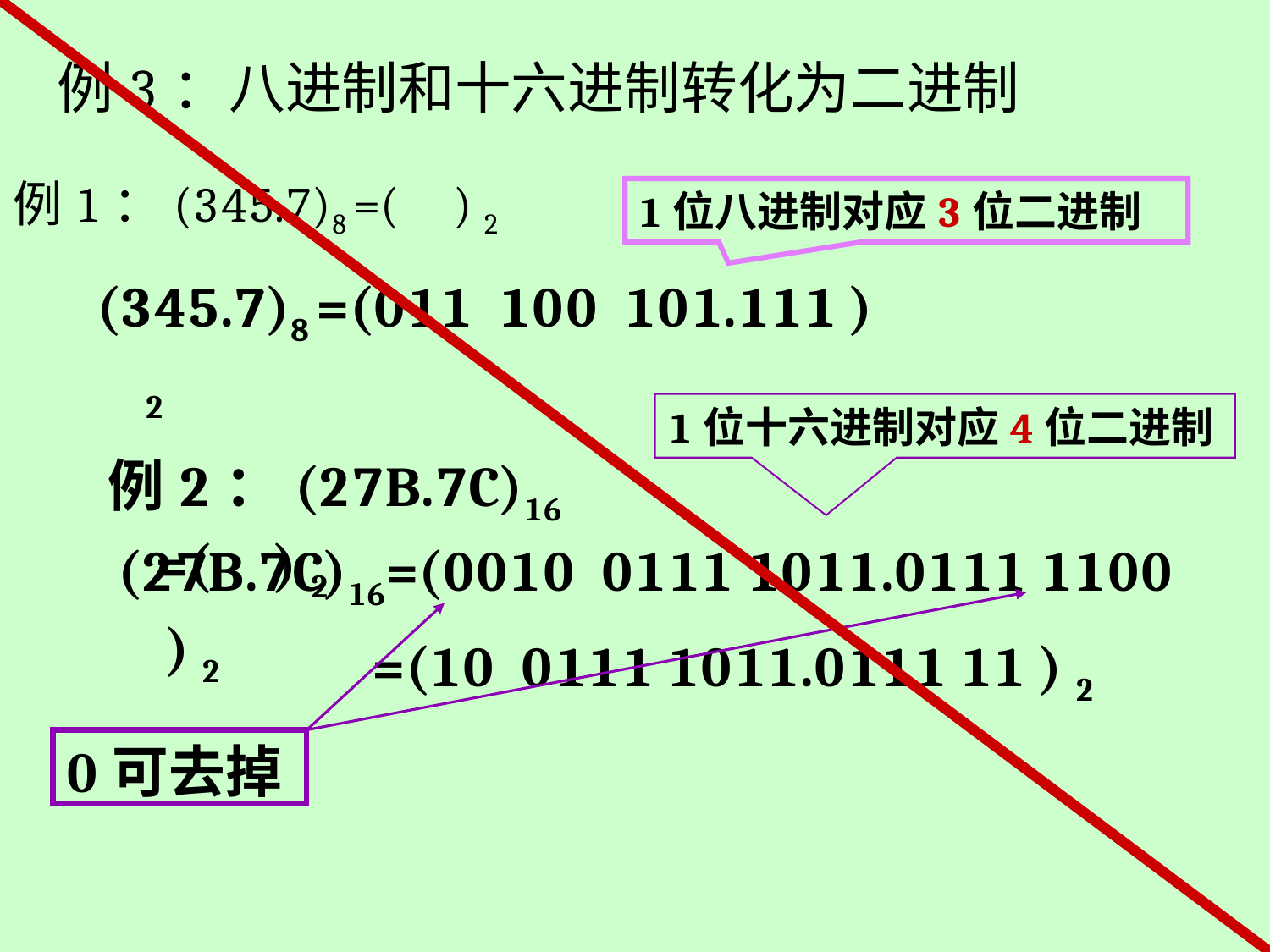

例3：八进制和十六进制转化为二进制
例1：(345.7)8 =(     ) 2
1位八进制对应3位二进制
(345.7)8 =(011  100  101.111 ) 2
1位十六进制对应4位二进制
例2：(27B.7C)16 =(     ) 2
(27B.7C)16=(0010  0111 1011.0111 1100 ) 2

0可去掉
=(10  0111 1011.0111 11 ) 2
84